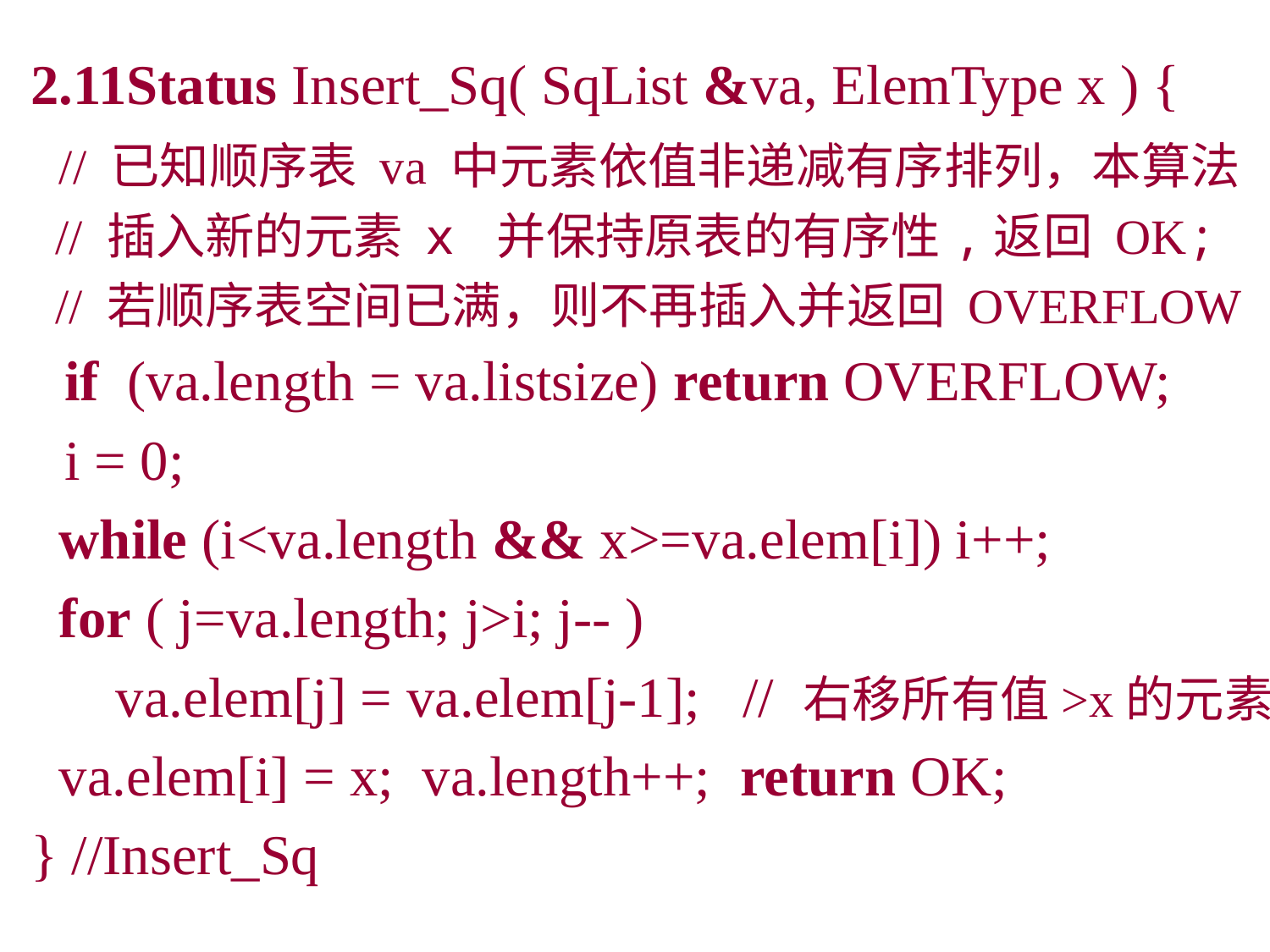

2.11Status Insert_Sq( SqList &va, ElemType x ) {
  // 已知顺序表 va 中元素依值非递减有序排列，本算法
  // 插入新的元素 x 并保持原表的有序性,返回 OK;
  // 若顺序表空间已满，则不再插入并返回 OVERFLOW
 if  (va.length = va.listsize) return OVERFLOW;
 i = 0;
  while (i<va.length && x>=va.elem[i]) i++;
  for ( j=va.length; j>i; j-- )
      va.elem[j] = va.elem[j-1];   // 右移所有值>x的元素
  va.elem[i] = x;  va.length++;  return OK;
} //Insert_Sq